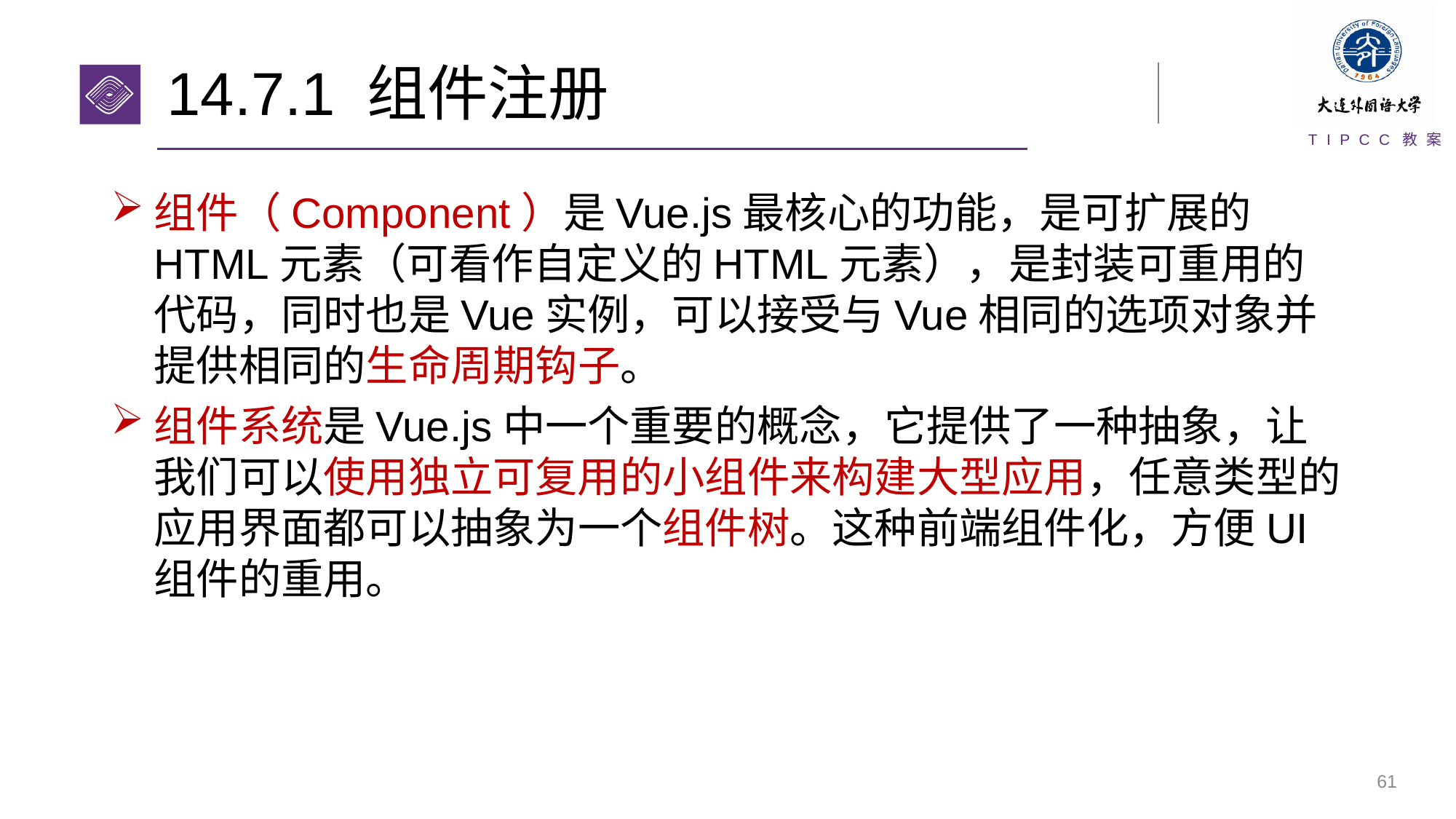

# 14.7.1 组件注册
组件（Component）是Vue.js最核心的功能，是可扩展的HTML元素（可看作自定义的HTML元素），是封装可重用的代码，同时也是Vue实例，可以接受与Vue相同的选项对象并提供相同的生命周期钩子。
组件系统是Vue.js中一个重要的概念，它提供了一种抽象，让我们可以使用独立可复用的小组件来构建大型应用，任意类型的应用界面都可以抽象为一个组件树。这种前端组件化，方便UI组件的重用。

61